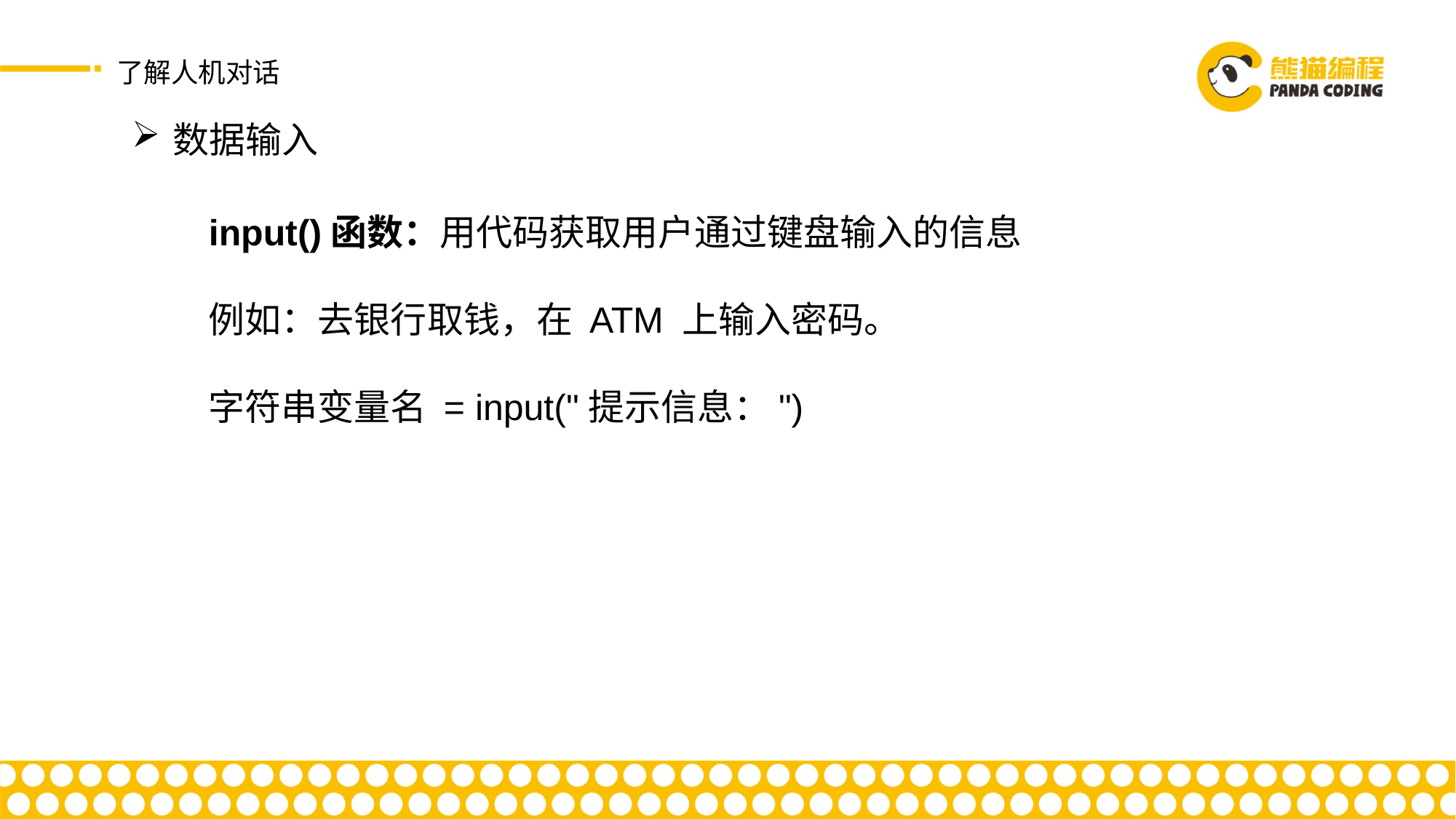

了解人机对话
数据输入
input()函数：用代码获取用户通过键盘输入的信息

例如：去银行取钱，在 ATM 上输入密码。

字符串变量名 = input("提示信息：")